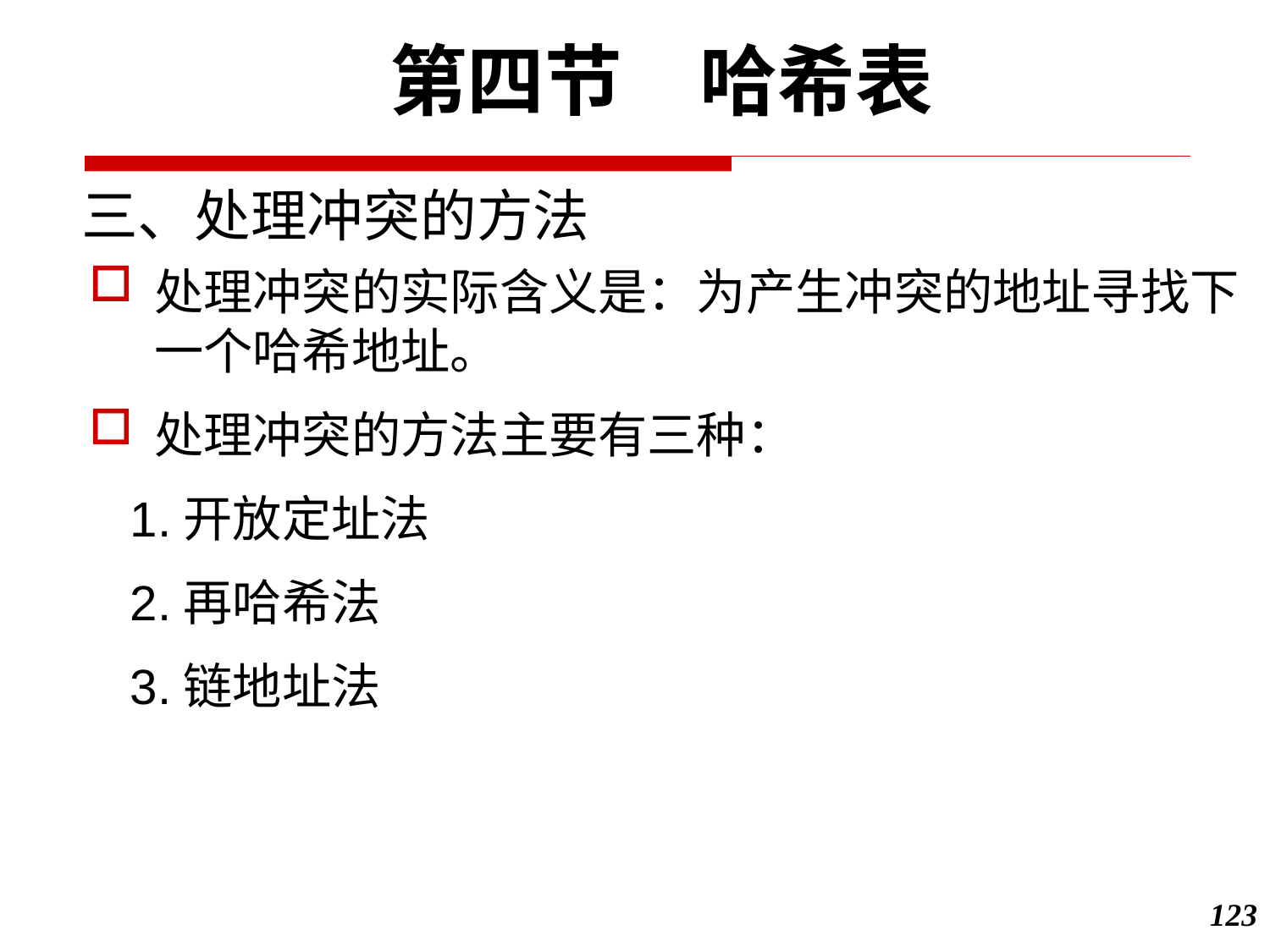

第四节　哈希表
三、处理冲突的方法
处理冲突的实际含义是：为产生冲突的地址寻找下一个哈希地址。
处理冲突的方法主要有三种：
   1.开放定址法
   2.再哈希法
   3.链地址法
123